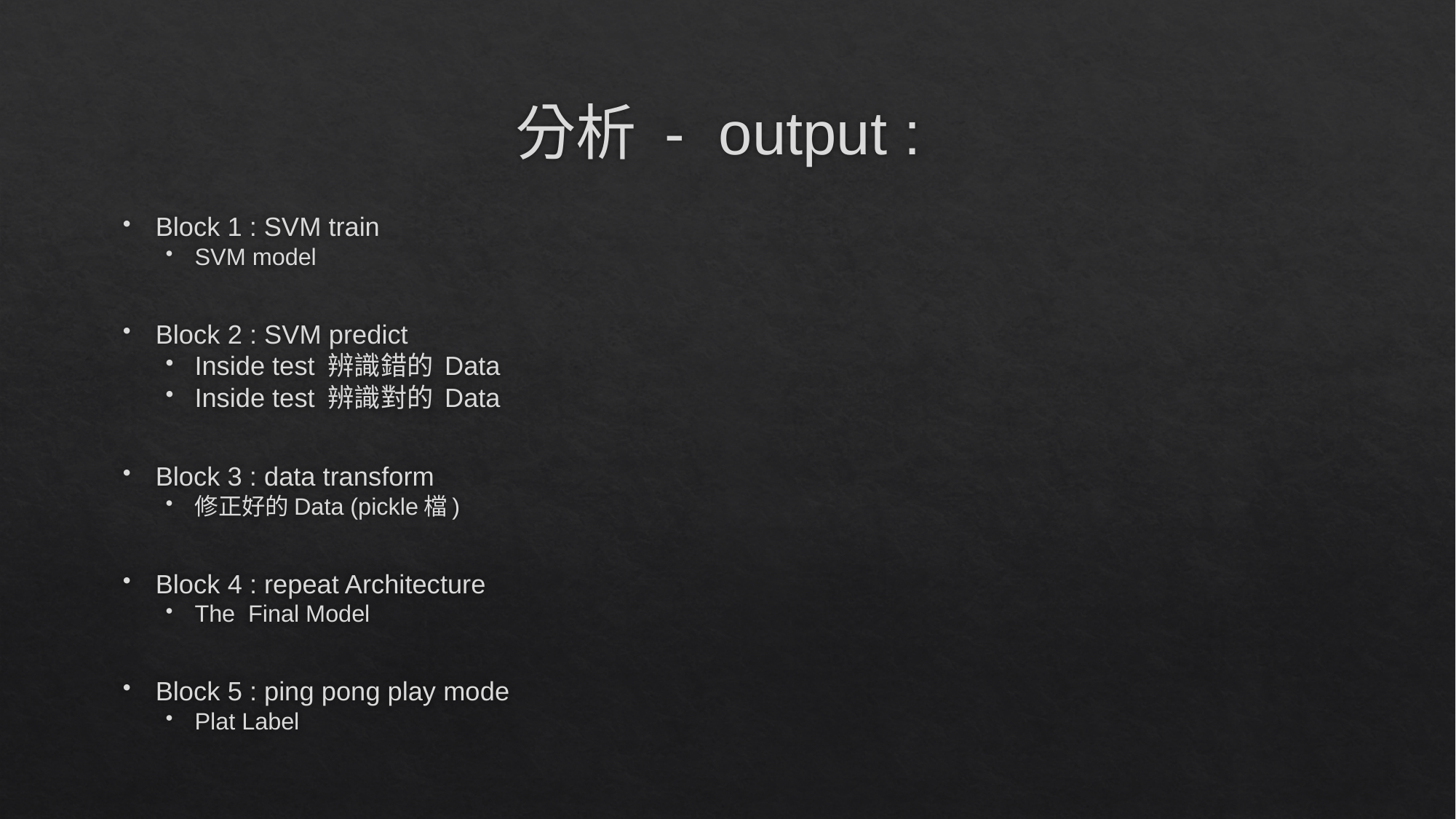

# 分析 -  output :
Block 1 : SVM train
SVM model

Block 2 : SVM predict
Inside test 辨識錯的 Data
Inside test 辨識對的 Data

Block 3 : data transform
修正好的Data (pickle檔)

Block 4 : repeat Architecture
The  Final Model

Block 5 : ping pong play mode
Plat Label